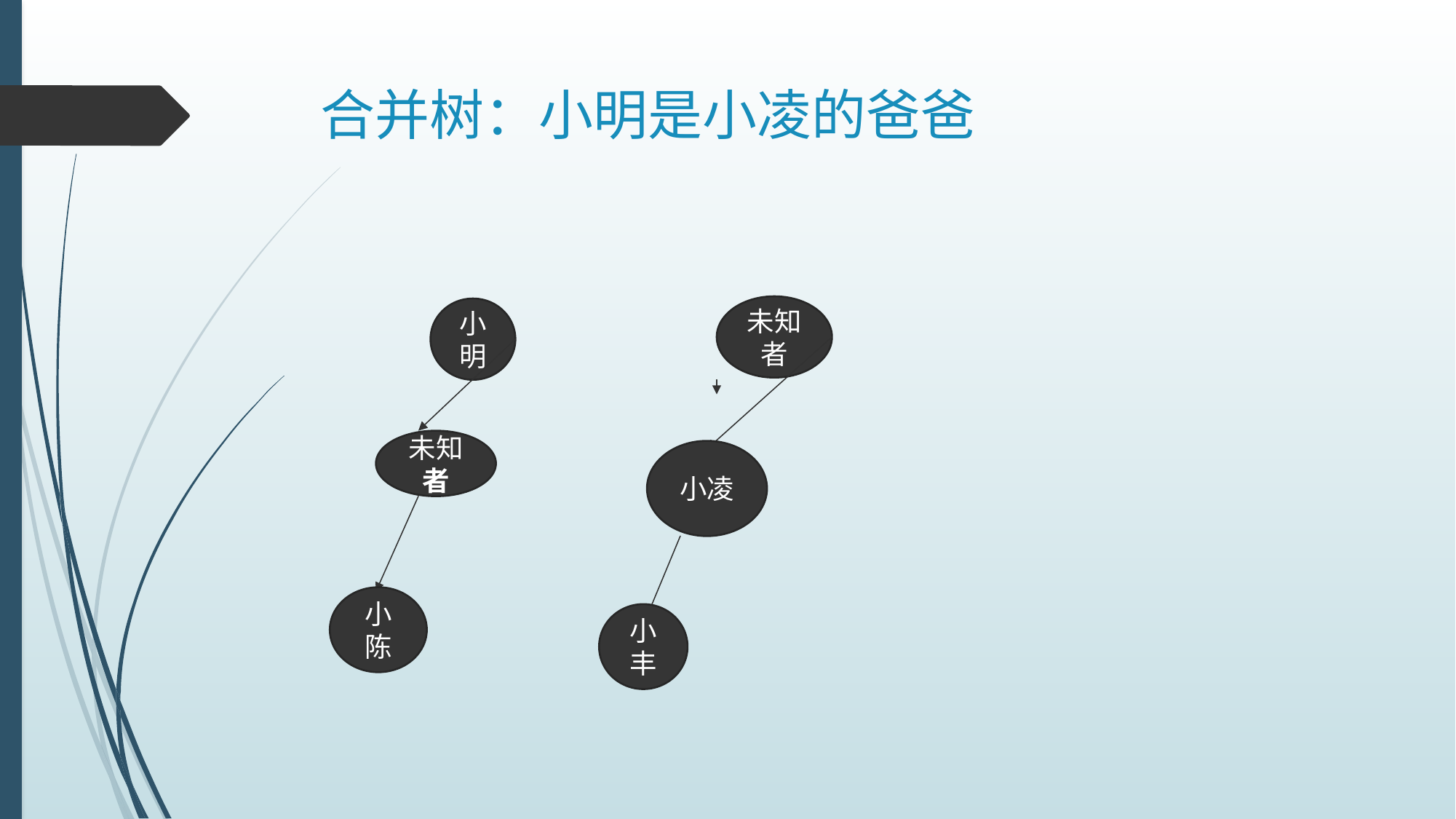

# 合并树：小明是小凌的爸爸

未知者
小明
未知者
小凌
小陈
小丰